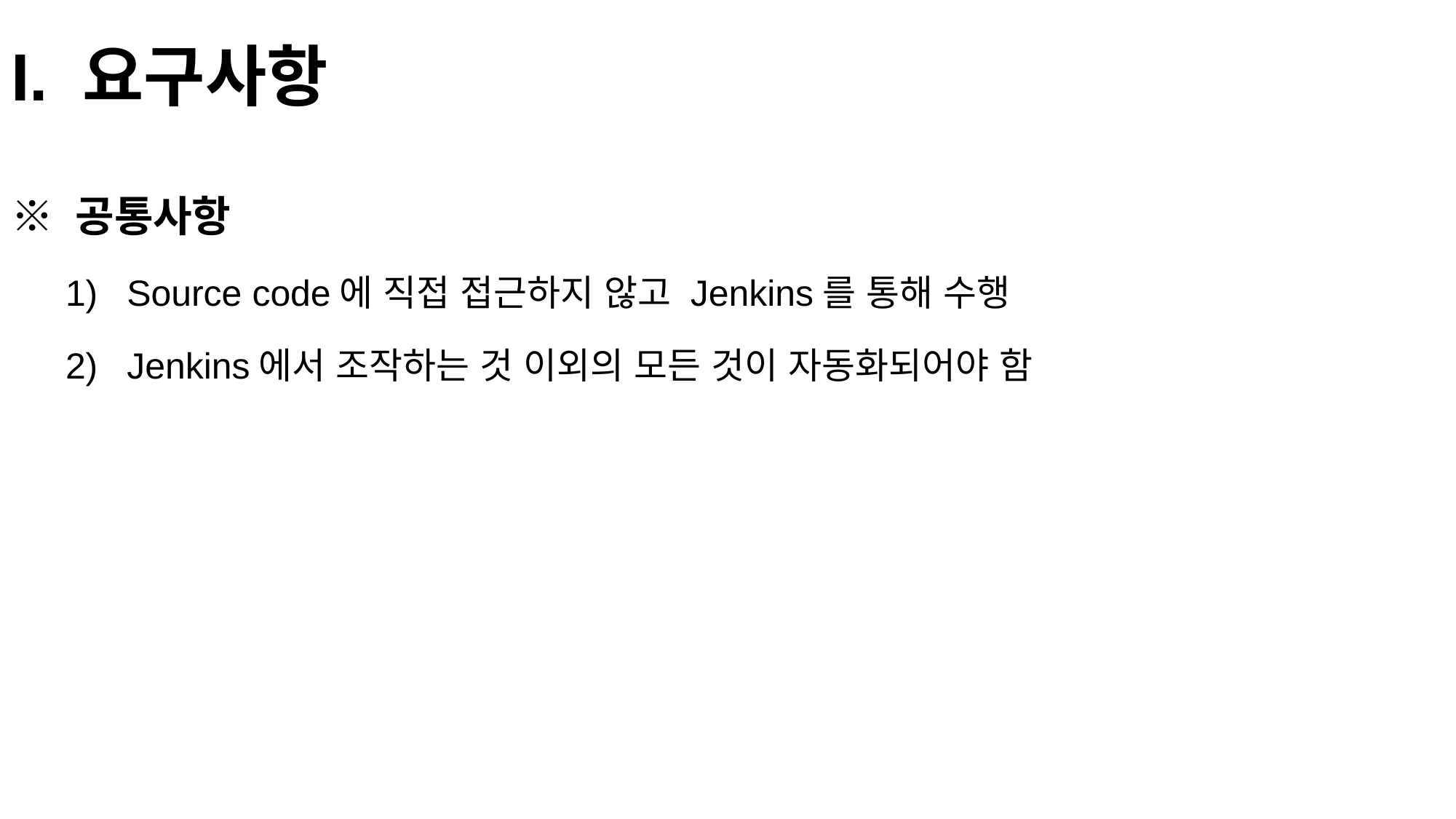

# I. 요구사항
※ 공통사항
Source code에 직접 접근하지 않고 Jenkins를 통해 수행
Jenkins에서 조작하는 것 이외의 모든 것이 자동화되어야 함